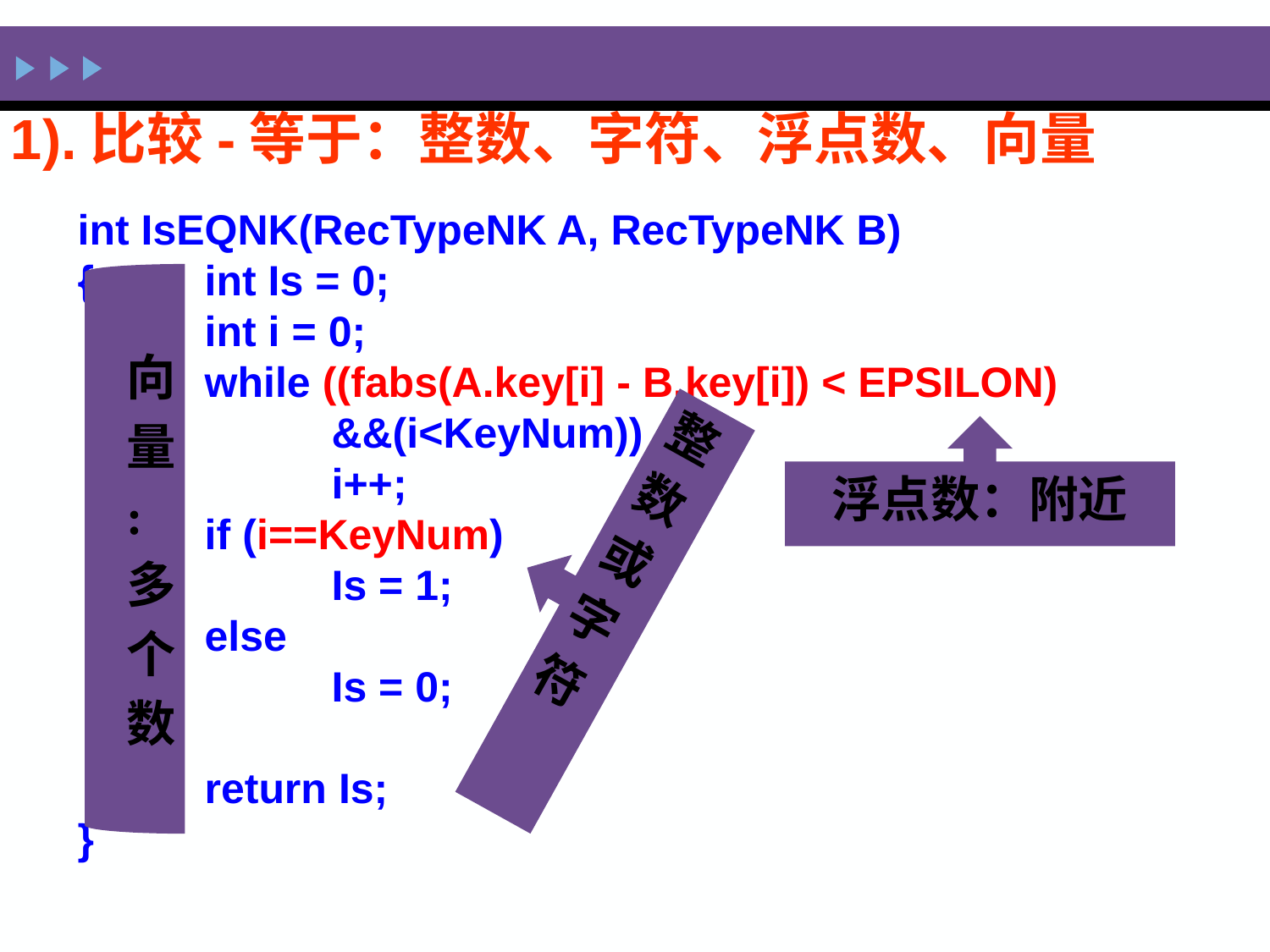

1).比较-等于：整数、字符、浮点数、向量
int IsEQNK(RecTypeNK A, RecTypeNK B)
{	int Is = 0;
	int i = 0;
	while ((fabs(A.key[i] - B.key[i]) < EPSILON)
		&&(i<KeyNum))
		i++;
	if (i==KeyNum)
		Is = 1;
	else
		Is = 0;

	return Is;
}
向
量
:
多
个
数
整
数
或
字
符
浮点数：附近